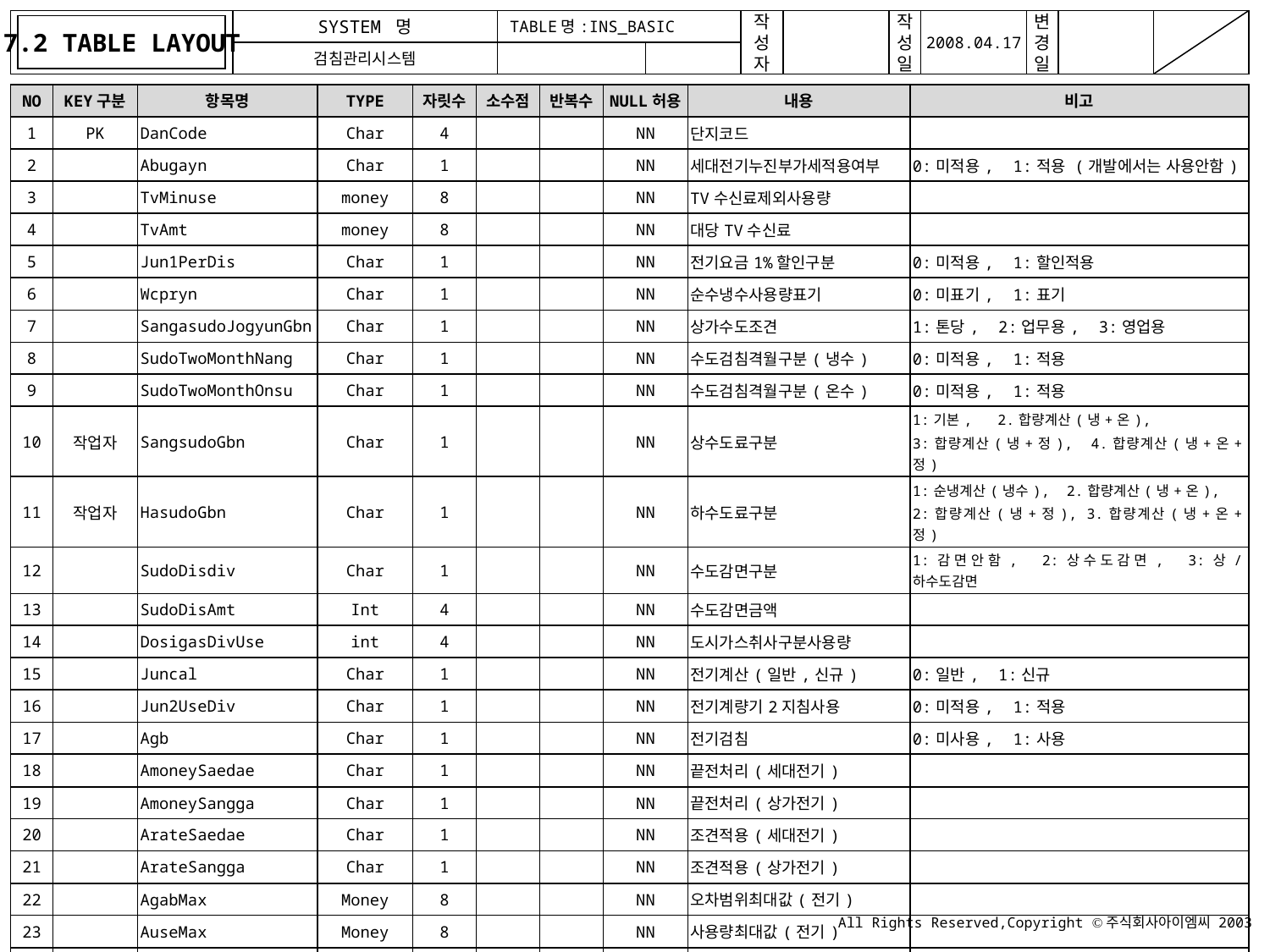

7.2 TABLE LAYOUT
TABLE명:INS_BASIC
| NO | KEY구분 | 항목명 | TYPE | 자릿수 | 소수점 | 반복수 | NULL허용 | 내용 | 비고 |
| --- | --- | --- | --- | --- | --- | --- | --- | --- | --- |
| 1 | PK | DanCode | Char | 4 |  |  | NN | 단지코드 |  |
| 2 |  | Abugayn | Char | 1 |  |  | NN | 세대전기누진부가세적용여부 | 0:미적용, 1:적용 (개발에서는 사용안함) |
| 3 |  | TvMinuse | money | 8 |  |  | NN | TV수신료제외사용량 |  |
| 4 |  | TvAmt | money | 8 |  |  | NN | 대당TV수신료 |  |
| 5 |  | Jun1PerDis | Char | 1 |  |  | NN | 전기요금1%할인구분 | 0:미적용, 1:할인적용 |
| 6 |  | Wcpryn | Char | 1 |  |  | NN | 순수냉수사용량표기 | 0:미표기, 1:표기 |
| 7 |  | SangasudoJogyunGbn | Char | 1 |  |  | NN | 상가수도조견 | 1:톤당, 2:업무용, 3:영업용 |
| 8 |  | SudoTwoMonthNang | Char | 1 |  |  | NN | 수도검침격월구분(냉수) | 0:미적용, 1:적용 |
| 9 |  | SudoTwoMonthOnsu | Char | 1 |  |  | NN | 수도검침격월구분(온수) | 0:미적용, 1:적용 |
| 10 | 작업자 | SangsudoGbn | Char | 1 |  |  | NN | 상수도료구분 | 1:기본, 2.합량계산(냉+온), 3:합량계산(냉+정), 4.합량계산(냉+온+정) |
| 11 | 작업자 | HasudoGbn | Char | 1 |  |  | NN | 하수도료구분 | 1:순냉계산(냉수), 2.합량계산(냉+온), 2:합량계산(냉+정), 3.합량계산(냉+온+정) |
| 12 |  | SudoDisdiv | Char | 1 |  |  | NN | 수도감면구분 | 1:감면안함, 2:상수도감면, 3:상/하수도감면 |
| 13 |  | SudoDisAmt | Int | 4 |  |  | NN | 수도감면금액 |  |
| 14 |  | DosigasDivUse | int | 4 |  |  | NN | 도시가스취사구분사용량 |  |
| 15 |  | Juncal | Char | 1 |  |  | NN | 전기계산(일반,신규) | 0:일반, 1:신규 |
| 16 |  | Jun2UseDiv | Char | 1 |  |  | NN | 전기계량기2지침사용 | 0:미적용, 1:적용 |
| 17 |  | Agb | Char | 1 |  |  | NN | 전기검침 | 0:미사용, 1:사용 |
| 18 |  | AmoneySaedae | Char | 1 |  |  | NN | 끝전처리(세대전기) |  |
| 19 |  | AmoneySangga | Char | 1 |  |  | NN | 끝전처리(상가전기) |  |
| 20 |  | ArateSaedae | Char | 1 |  |  | NN | 조견적용(세대전기) |  |
| 21 |  | ArateSangga | Char | 1 |  |  | NN | 조견적용(상가전기) |  |
| 22 |  | AgabMax | Money | 8 |  |  | NN | 오차범위최대값(전기) |  |
| 23 |  | AuseMax | Money | 8 |  |  | NN | 사용량최대값(전기) |  |
| 24 |  | Aunit | Char | 5 |  |  | NN | 단위(전기) |  |